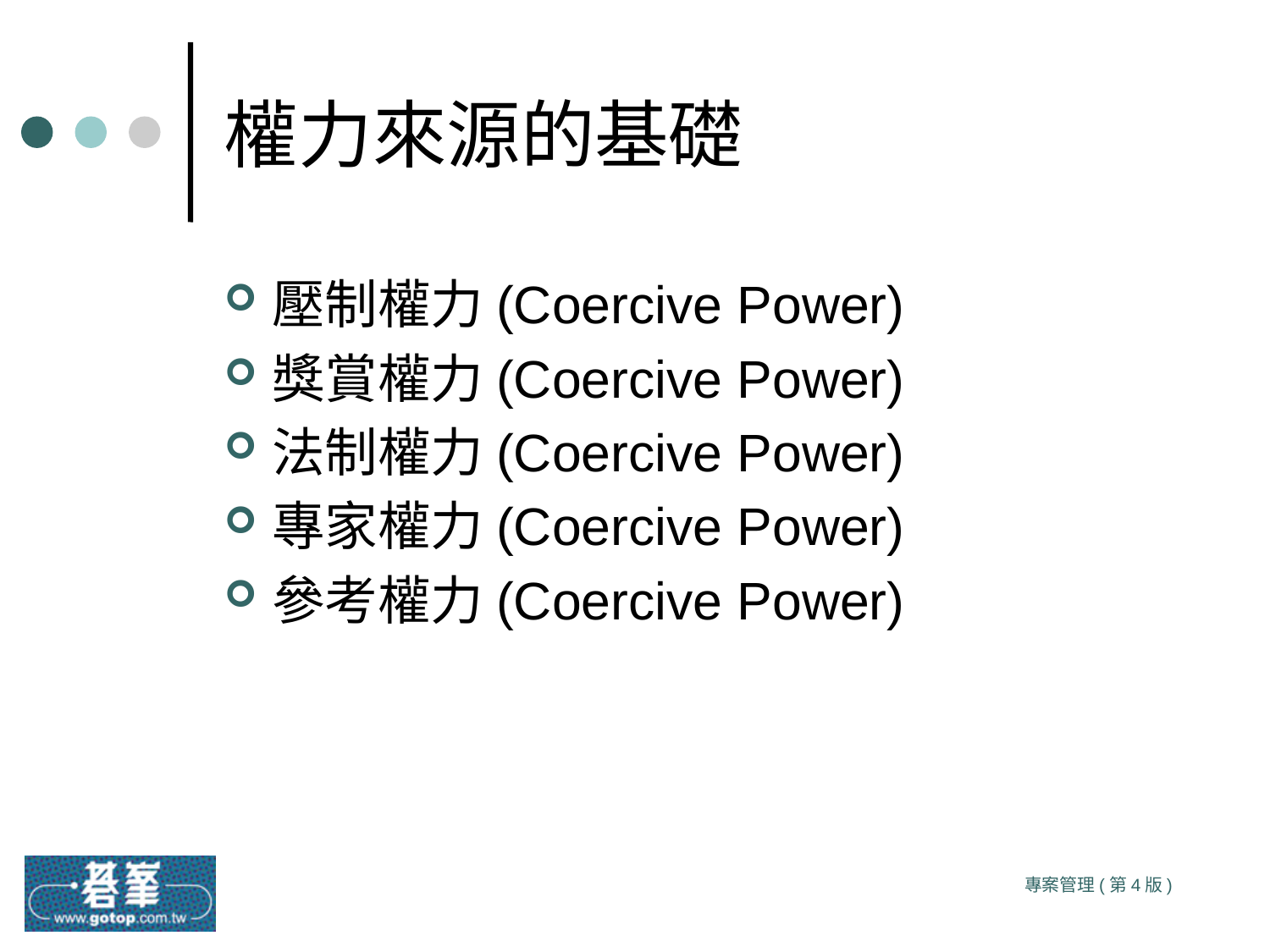

# 權力來源的基礎
壓制權力(Coercive Power)
獎賞權力(Coercive Power)
法制權力(Coercive Power)
專家權力(Coercive Power)
參考權力(Coercive Power)
專案管理(第4版)